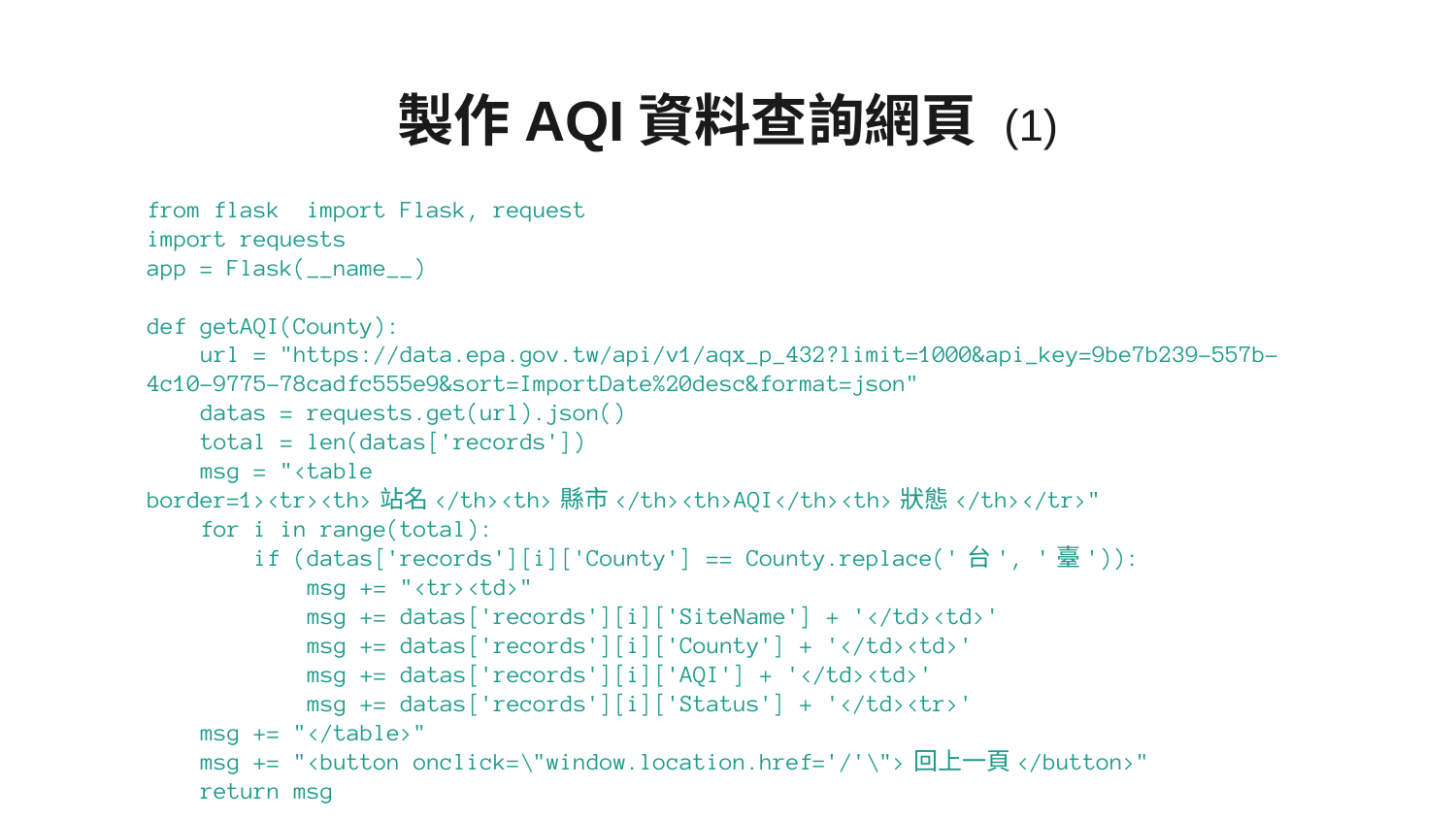

# 製作AQI資料查詢網頁 (1)
from flask  import Flask, request
import requests
app = Flask(__name__)

def getAQI(County):
    url = "https://data.epa.gov.tw/api/v1/aqx_p_432?limit=1000&api_key=9be7b239-557b-4c10-9775-78cadfc555e9&sort=ImportDate%20desc&format=json"
    datas = requests.get(url).json()
    total = len(datas['records'])
    msg = "<table border=1><tr><th>站名</th><th>縣市</th><th>AQI</th><th>狀態</th></tr>"
    for i in range(total):
        if (datas['records'][i]['County'] == County.replace('台', '臺')):
            msg += "<tr><td>"
            msg += datas['records'][i]['SiteName'] + '</td><td>'
            msg += datas['records'][i]['County'] + '</td><td>'
            msg += datas['records'][i]['AQI'] + '</td><td>'
            msg += datas['records'][i]['Status'] + '</td><tr>'
    msg += "</table>"
    msg += "<button onclick=\"window.location.href='/'\">回上一頁</button>"
    return msg
29